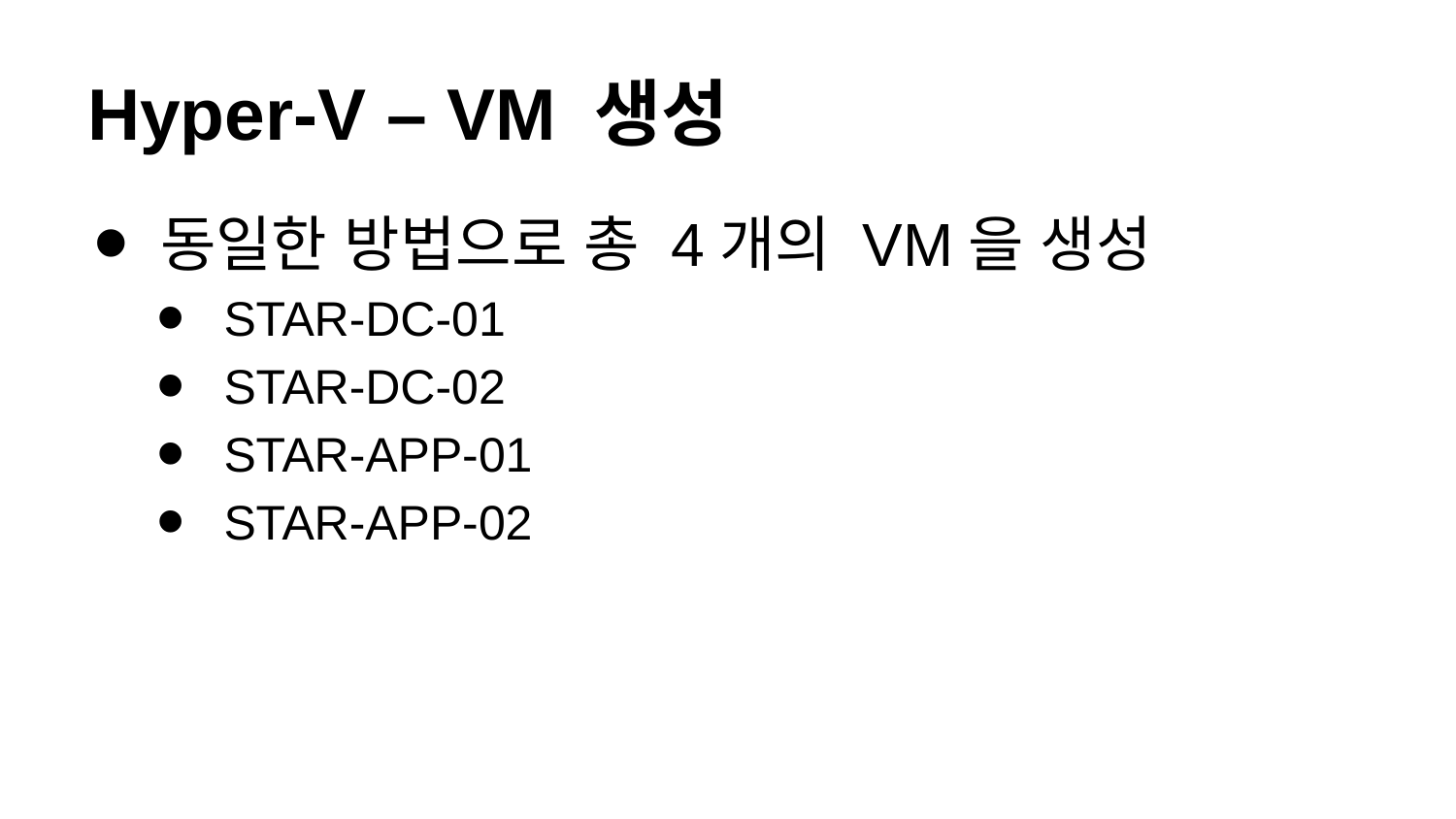

# Hyper-V – VM 생성
동일한 방법으로 총 4개의 VM을 생성
STAR-DC-01
STAR-DC-02
STAR-APP-01
STAR-APP-02